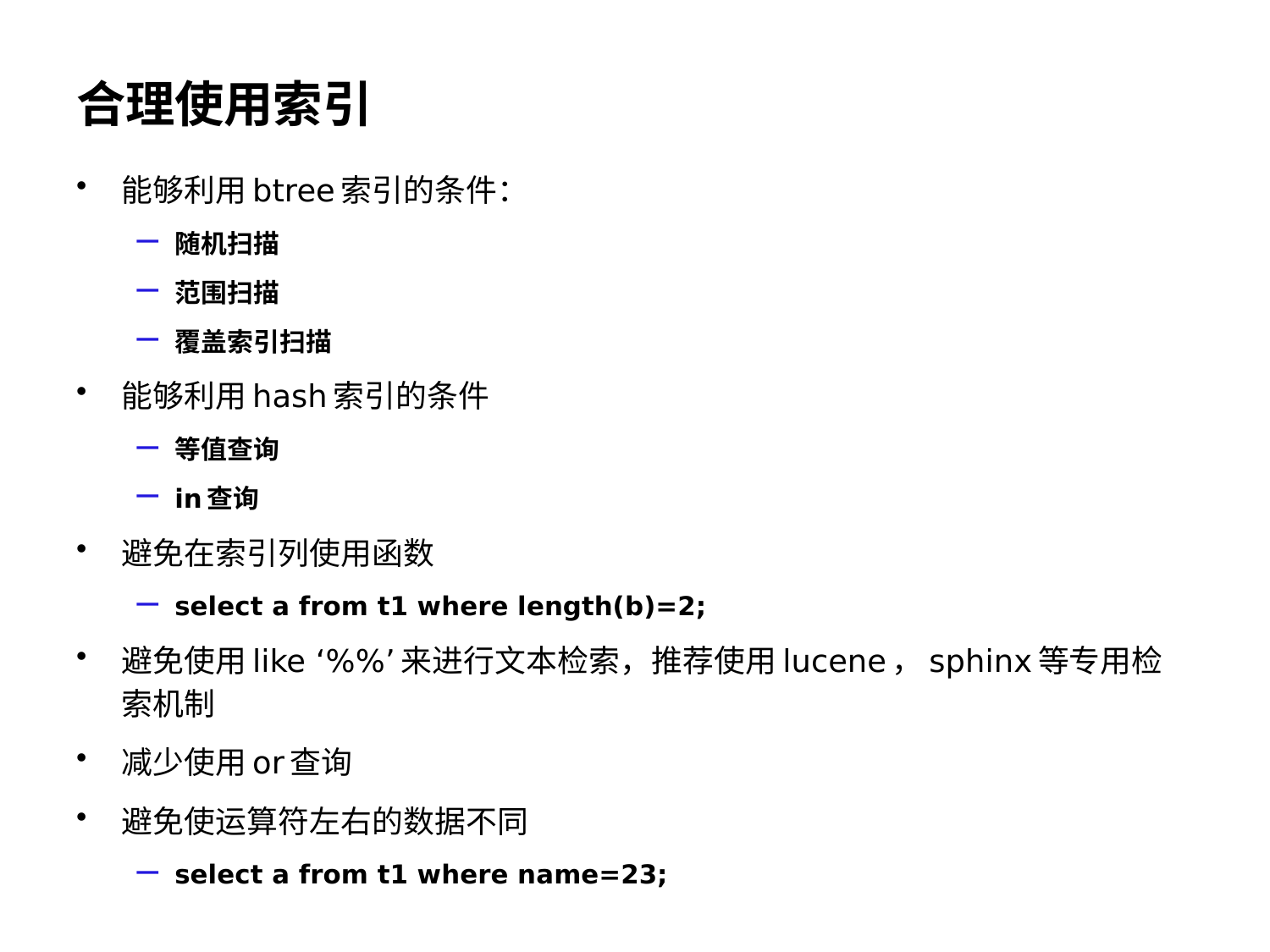

# 合理使用索引
能够利用btree索引的条件：
随机扫描
范围扫描
覆盖索引扫描
能够利用hash索引的条件
等值查询
in查询
避免在索引列使用函数
select a from t1 where length(b)=2;
避免使用like ‘%%’来进行文本检索，推荐使用lucene，sphinx等专用检索机制
减少使用or查询
避免使运算符左右的数据不同
select a from t1 where name=23;